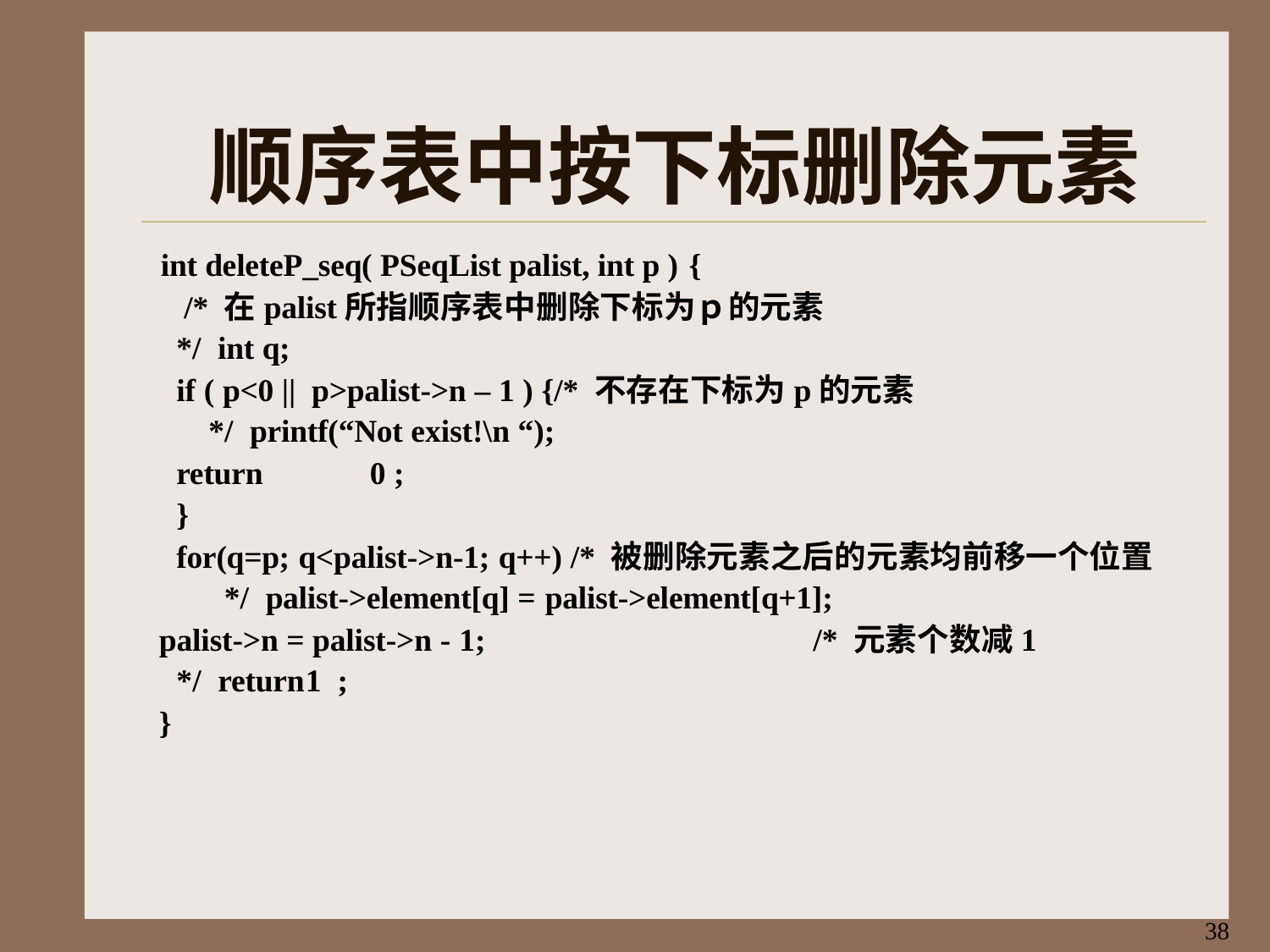

# 顺序表中按下标删除元素

int deleteP_seq( PSeqList palist, int p ) {
/* 在palist所指顺序表中删除下标为ｐ的元素*/  int q;
if ( p<0 || p>palist->n – 1 ) {/* 不存在下标为p的元素*/  printf(“Not exist!\n “);
return	0 ;
}
for(q=p; q<palist->n-1; q++) /* 被删除元素之后的元素均前移一个位置*/  palist->element[q] = palist->element[q+1];
palist->n = palist->n - 1;	/* 元素个数减1 */  return	1 ;
}
38